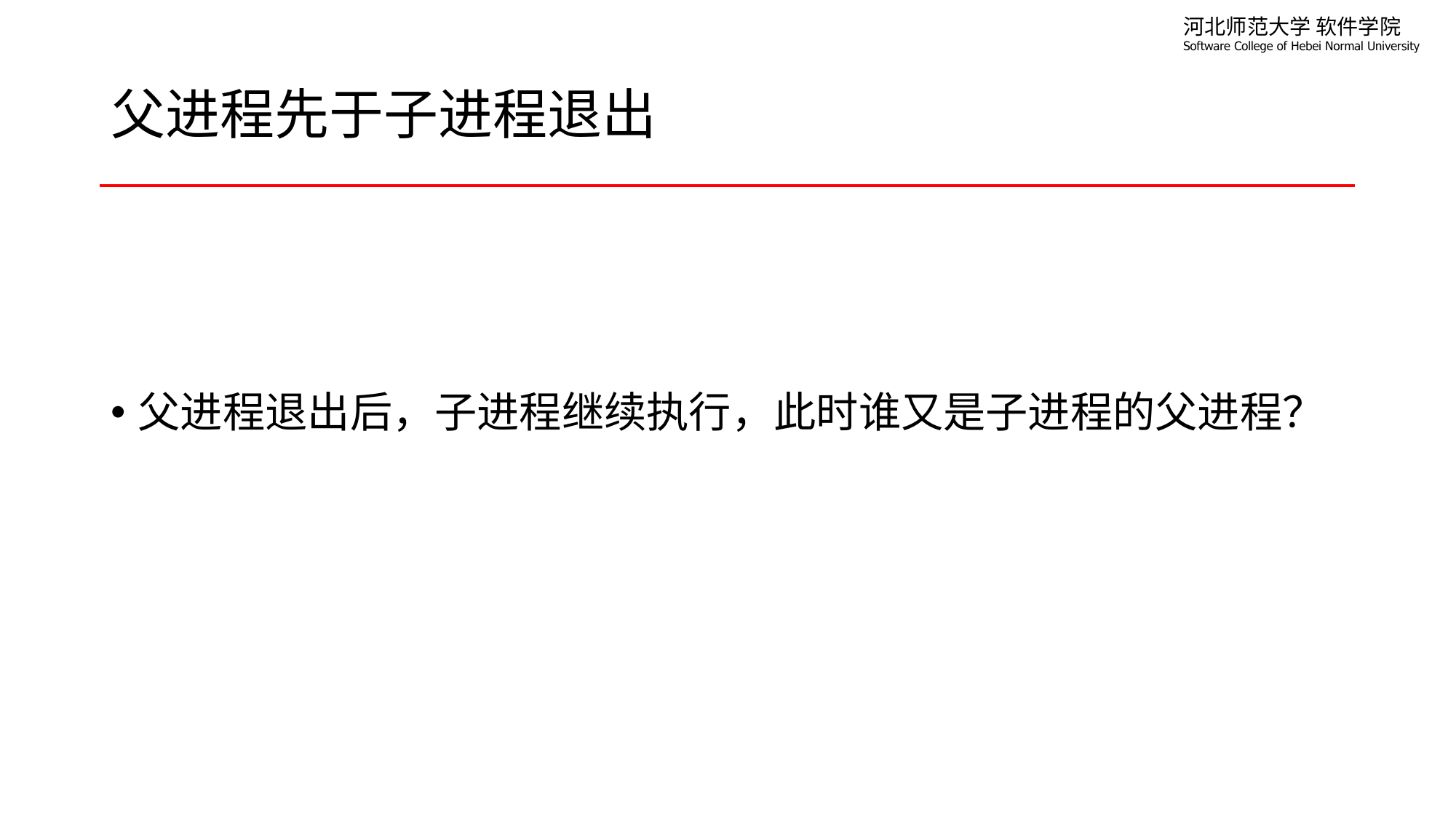

# 父进程先于子进程退出

父进程退出后，子进程继续执行，此时谁又是子进程的父进程？